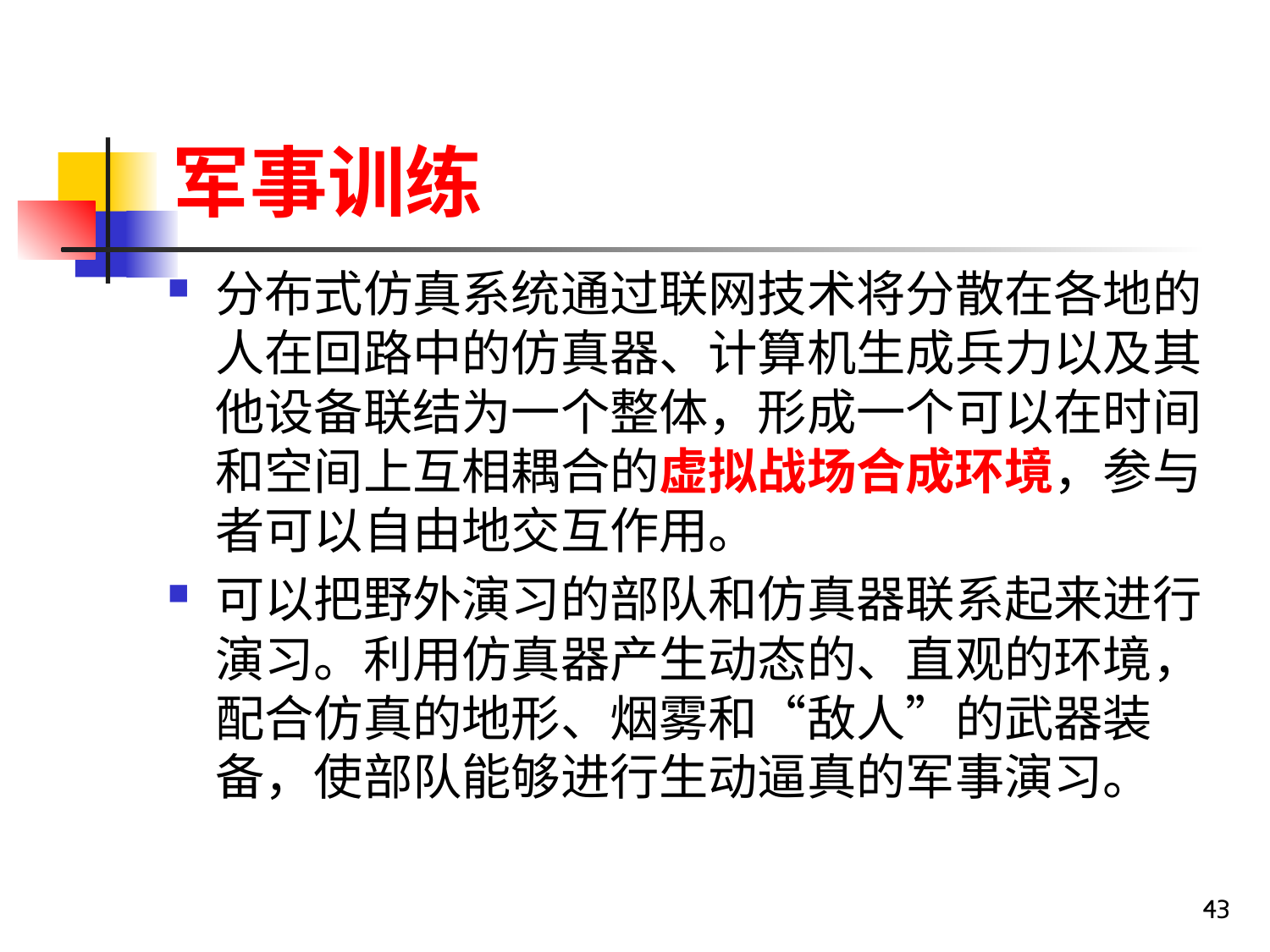

# 军事训练
分布式仿真系统通过联网技术将分散在各地的人在回路中的仿真器、计算机生成兵力以及其他设备联结为一个整体，形成一个可以在时间和空间上互相耦合的虚拟战场合成环境，参与者可以自由地交互作用。
可以把野外演习的部队和仿真器联系起来进行演习。利用仿真器产生动态的、直观的环境，配合仿真的地形、烟雾和“敌人”的武器装备，使部队能够进行生动逼真的军事演习。
43